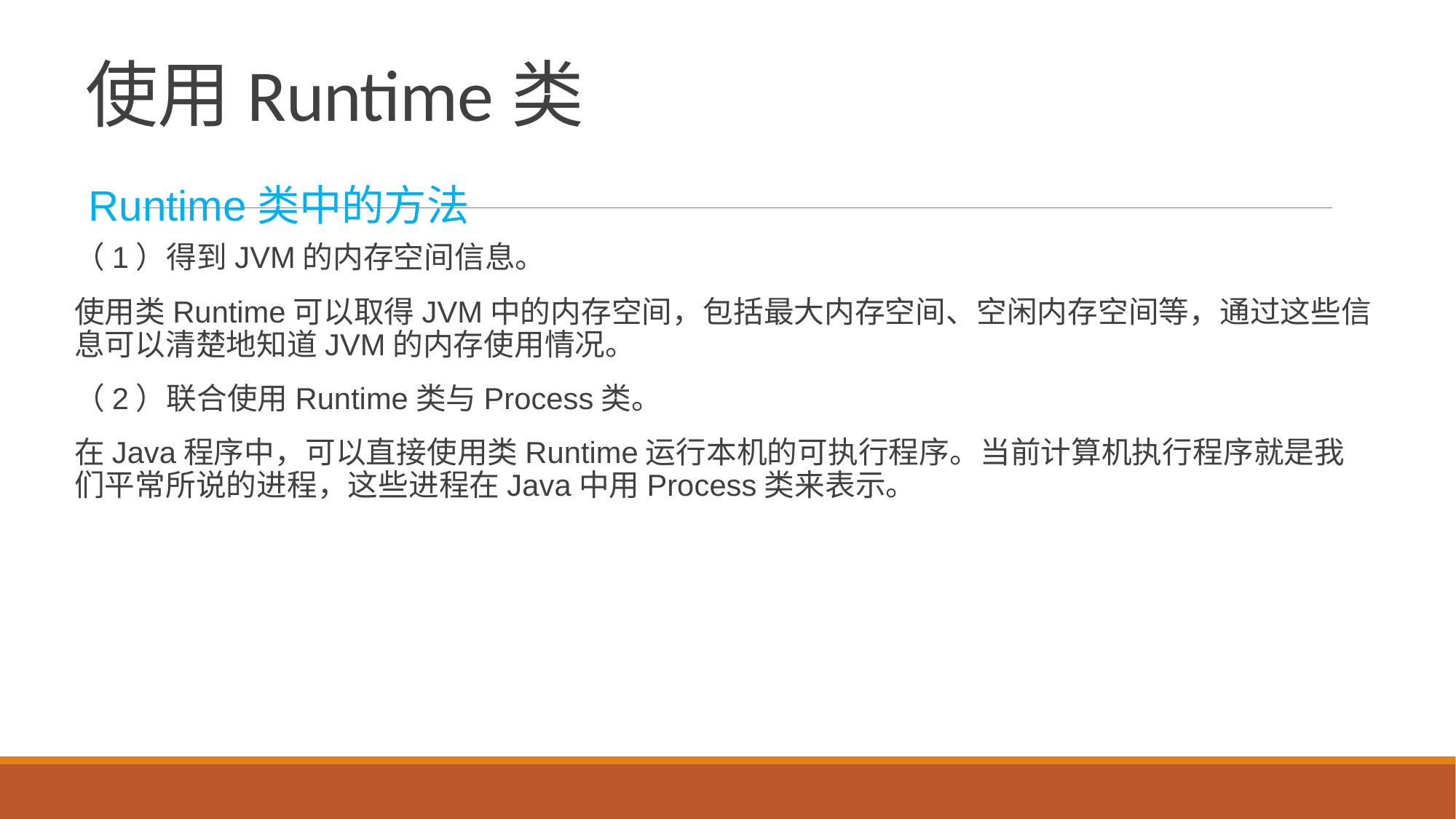

# 使用Runtime类
Runtime类中的方法
（1）得到JVM的内存空间信息。
使用类Runtime可以取得JVM中的内存空间，包括最大内存空间、空闲内存空间等，通过这些信息可以清楚地知道JVM的内存使用情况。
（2）联合使用Runtime类与Process类。
在Java程序中，可以直接使用类Runtime运行本机的可执行程序。当前计算机执行程序就是我们平常所说的进程，这些进程在Java中用Process类来表示。